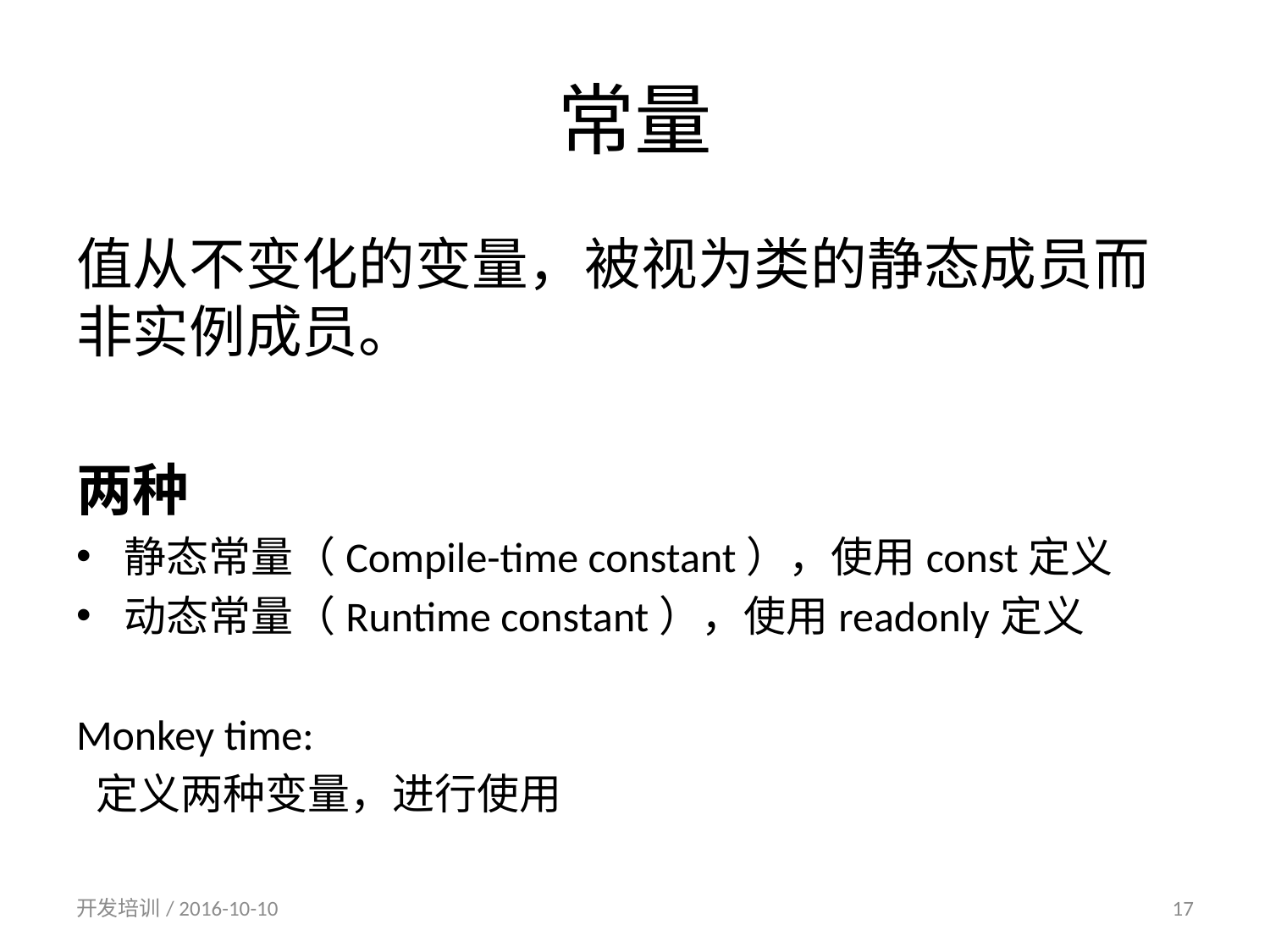

# 常量
值从不变化的变量，被视为类的静态成员而非实例成员。

两种
静态常量（Compile-time constant），使用const定义
动态常量（Runtime constant），使用readonly定义

Monkey time:
 定义两种变量，进行使用
开发培训/ 2016-10-10
17